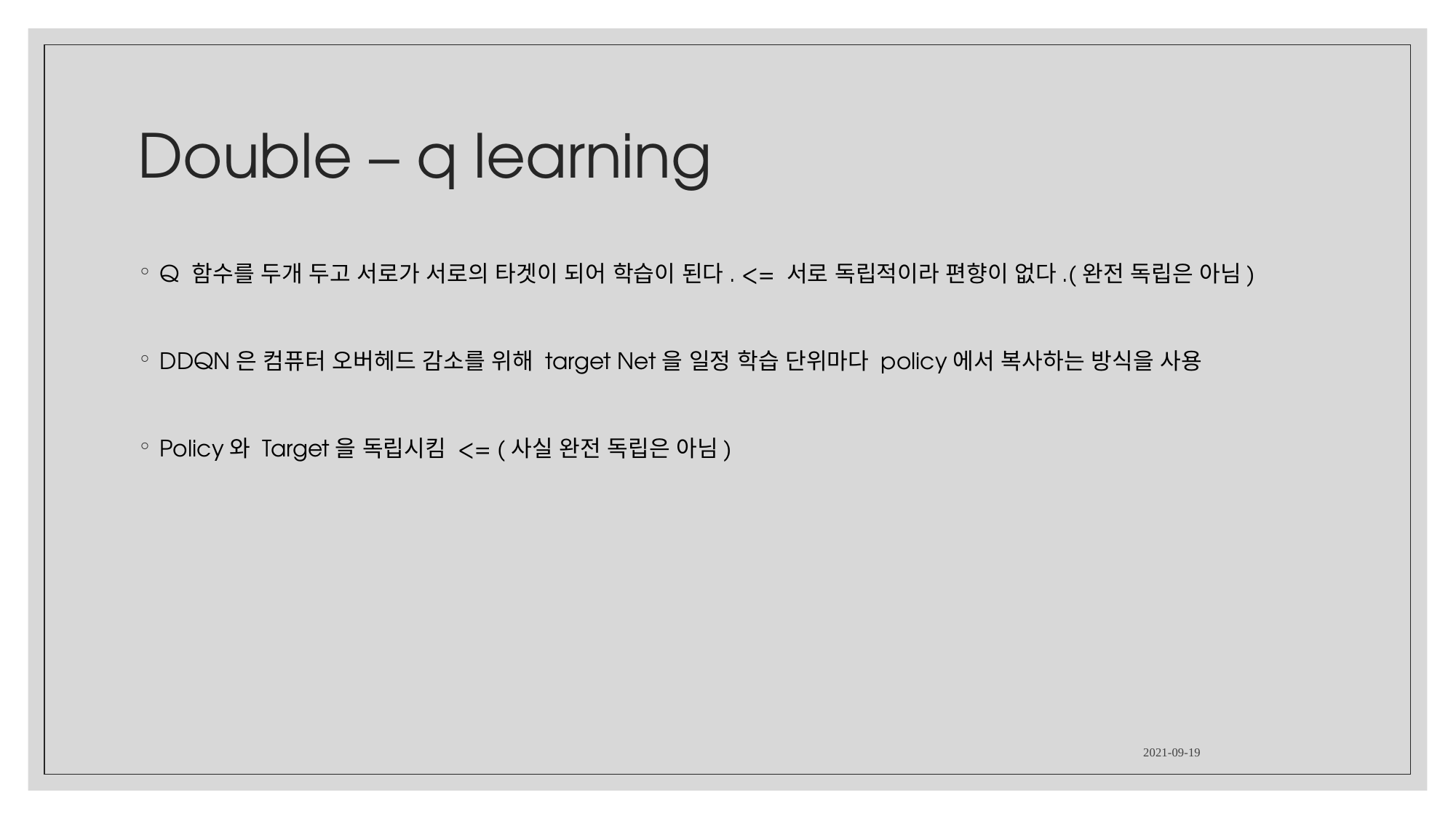

# Double – q learning
Q 함수를 두개 두고 서로가 서로의 타겟이 되어 학습이 된다. <= 서로 독립적이라 편향이 없다.(완전 독립은 아님)

DDQN은 컴퓨터 오버헤드 감소를 위해 target Net을 일정 학습 단위마다 policy에서 복사하는 방식을 사용

Policy와 Target을 독립시킴 <= (사실 완전 독립은 아님)

2021-09-19